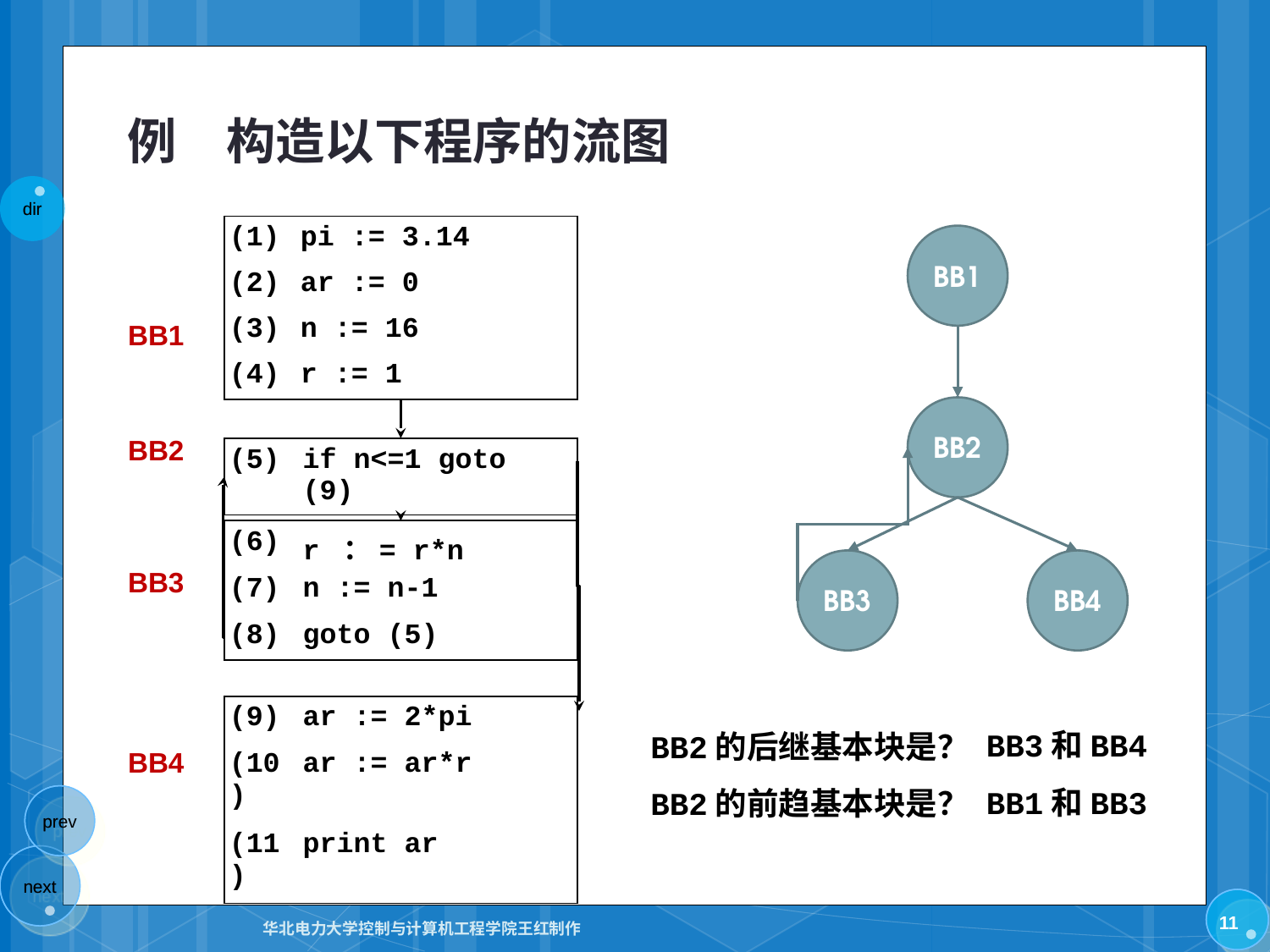

# 例　构造以下程序的流图
| (1) | pi := 3.14 |
| --- | --- |
| (2) | ar := 0 |
| (3) | n := 16 |
| (4) | r := 1 |
BB1
BB1
BB2
BB2
| (5) | if n<=1 goto (9) |
| --- | --- |
| (6) | r ：= r\*n |
| --- | --- |
| (7) | n := n-1 |
| (8) | goto (5) |
BB3
BB4
BB3

| (9) | ar := 2\*pi |
| --- | --- |
| (10) | ar := ar\*r |
| (11) | print ar |
BB3和BB4
BB1和BB3
BB2的后继基本块是？
BB2的前趋基本块是？
BB4
11
华北电力大学控制与计算机工程学院王红制作